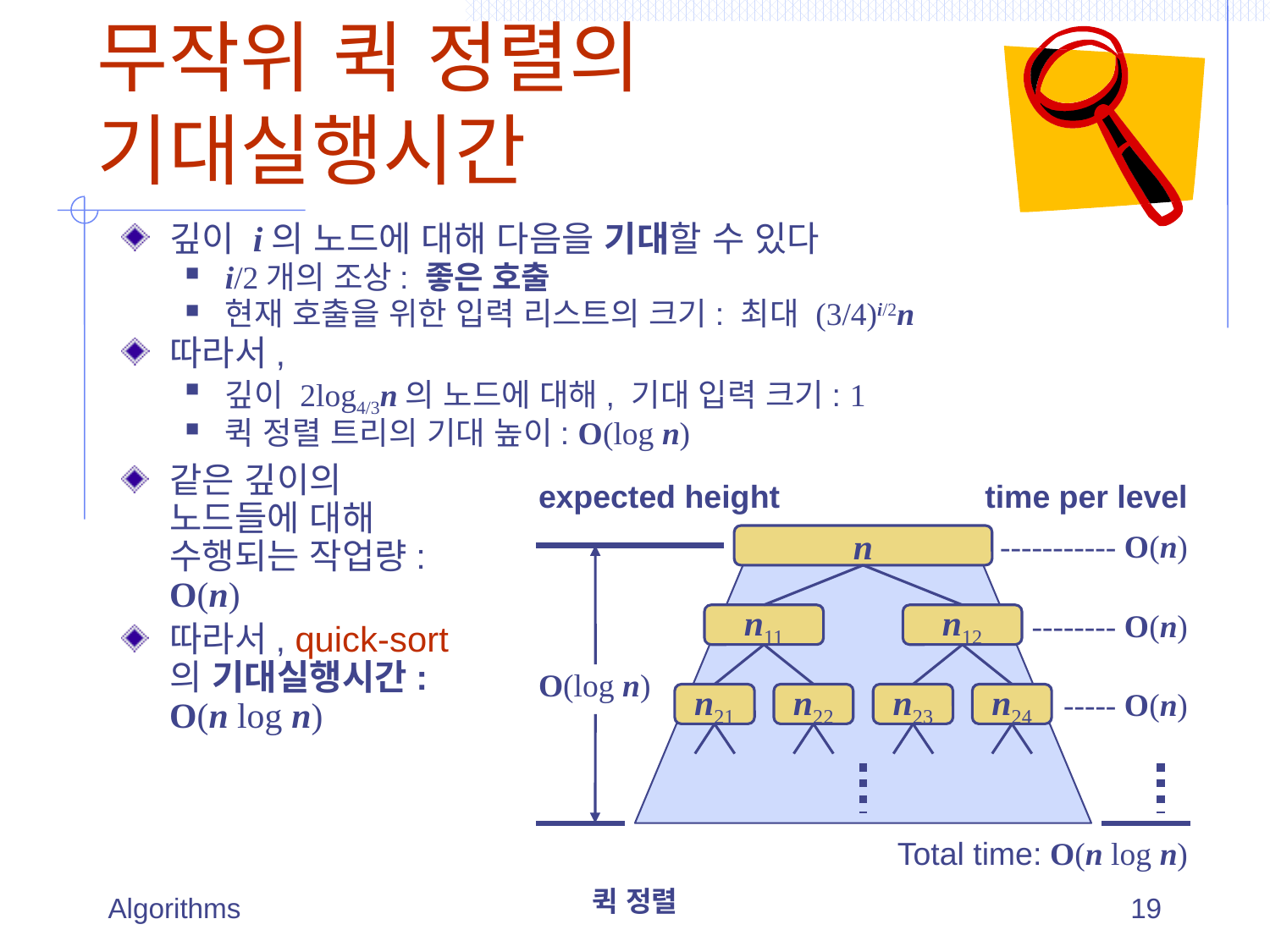

# 무작위 퀵 정렬의 기대실행시간
깊이 i의 노드에 대해 다음을 기대할 수 있다
i/2개의 조상: 좋은 호출
현재 호출을 위한 입력 리스트의 크기: 최대 (3/4)i/2n
따라서,
깊이 2log4/3n의 노드에 대해, 기대 입력 크기: 1
퀵 정렬 트리의 기대 높이: O(log n)
같은 깊이의 노드들에 대해 수행되는 작업량: O(n)
따라서, quick-sort의 기대실행시간:
O(n log n)
expected height
time per level
n
----------- O(n)

n11
n12
-------- O(n)
O(log n)
n21
n22
n23
n24
----- O(n)
Total time: O(n log n)
Algorithms
퀵 정렬
19